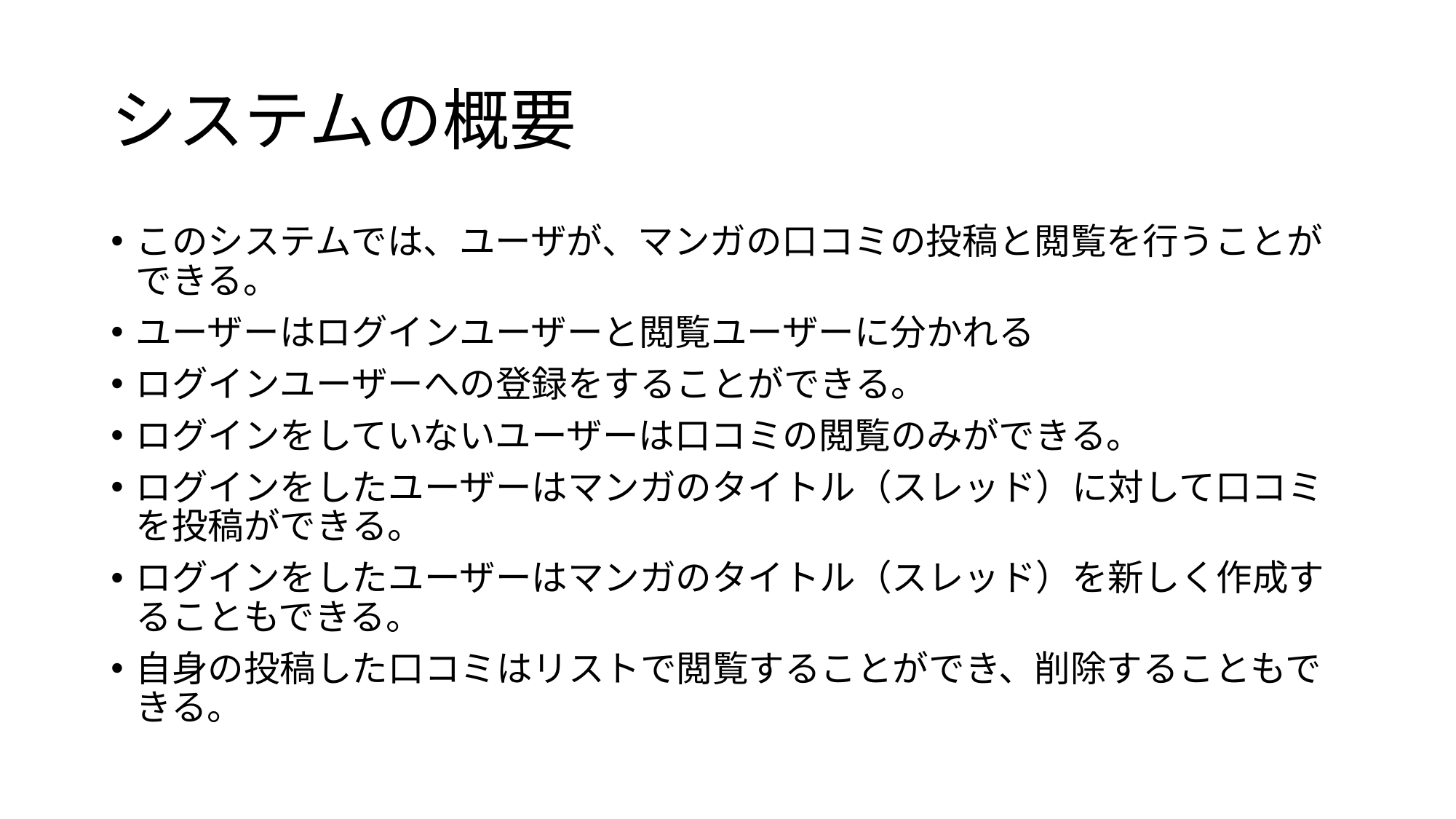

# システムの概要
このシステムでは、ユーザが、マンガの口コミの投稿と閲覧を行うことができる。
ユーザーはログインユーザーと閲覧ユーザーに分かれる
ログインユーザーへの登録をすることができる。
ログインをしていないユーザーは口コミの閲覧のみができる。
ログインをしたユーザーはマンガのタイトル（スレッド）に対して口コミを投稿ができる。
ログインをしたユーザーはマンガのタイトル（スレッド）を新しく作成することもできる。
自身の投稿した口コミはリストで閲覧することができ、削除することもできる。